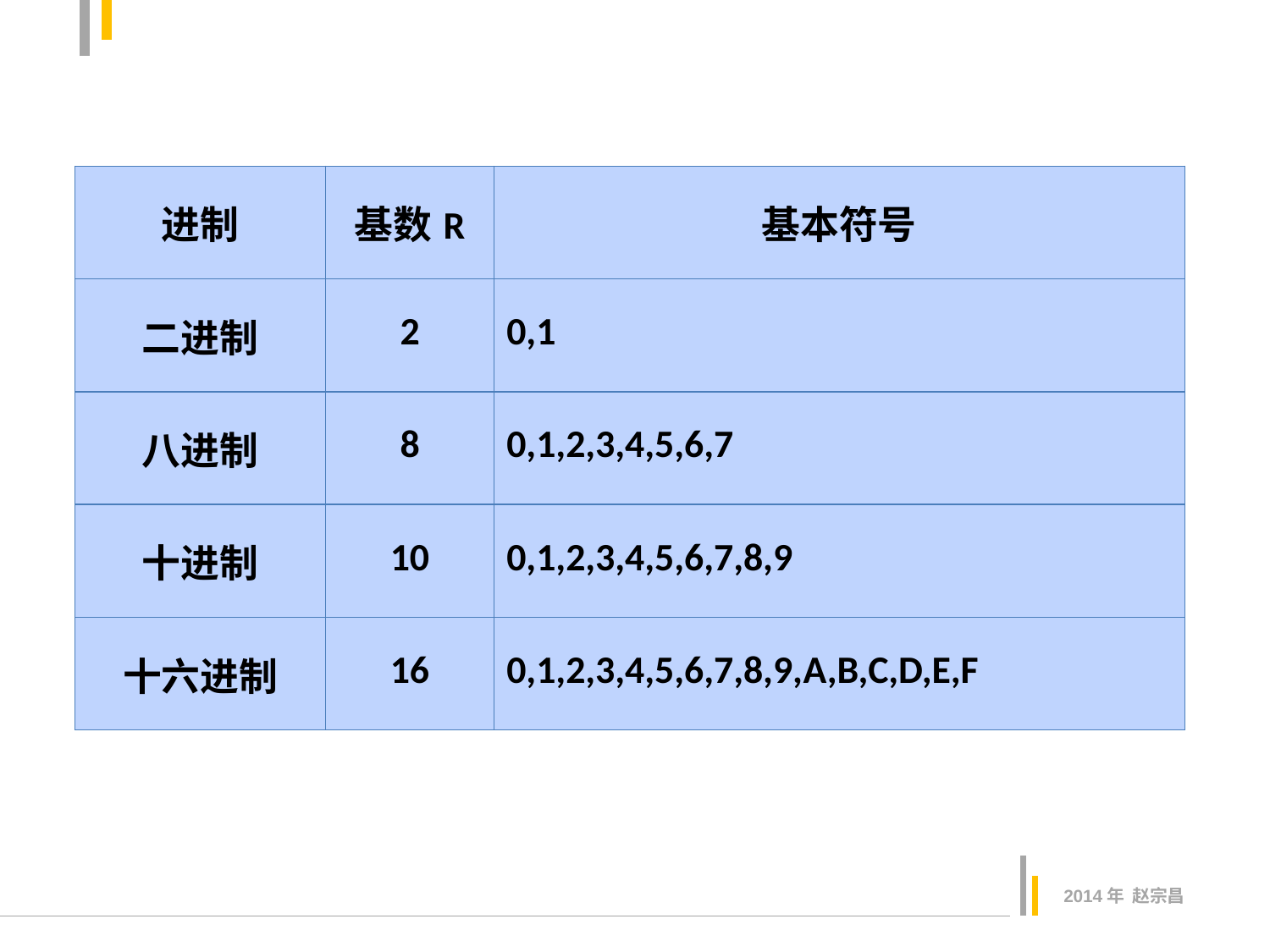

#

| 进制 | 基数R | 基本符号 |
| --- | --- | --- |
| 二进制 | 2 | 0,1 |
| 八进制 | 8 | 0,1,2,3,4,5,6,7 |
| 十进制 | 10 | 0,1,2,3,4,5,6,7,8,9 |
| 十六进制 | 16 | 0,1,2,3,4,5,6,7,8,9,A,B,C,D,E,F |